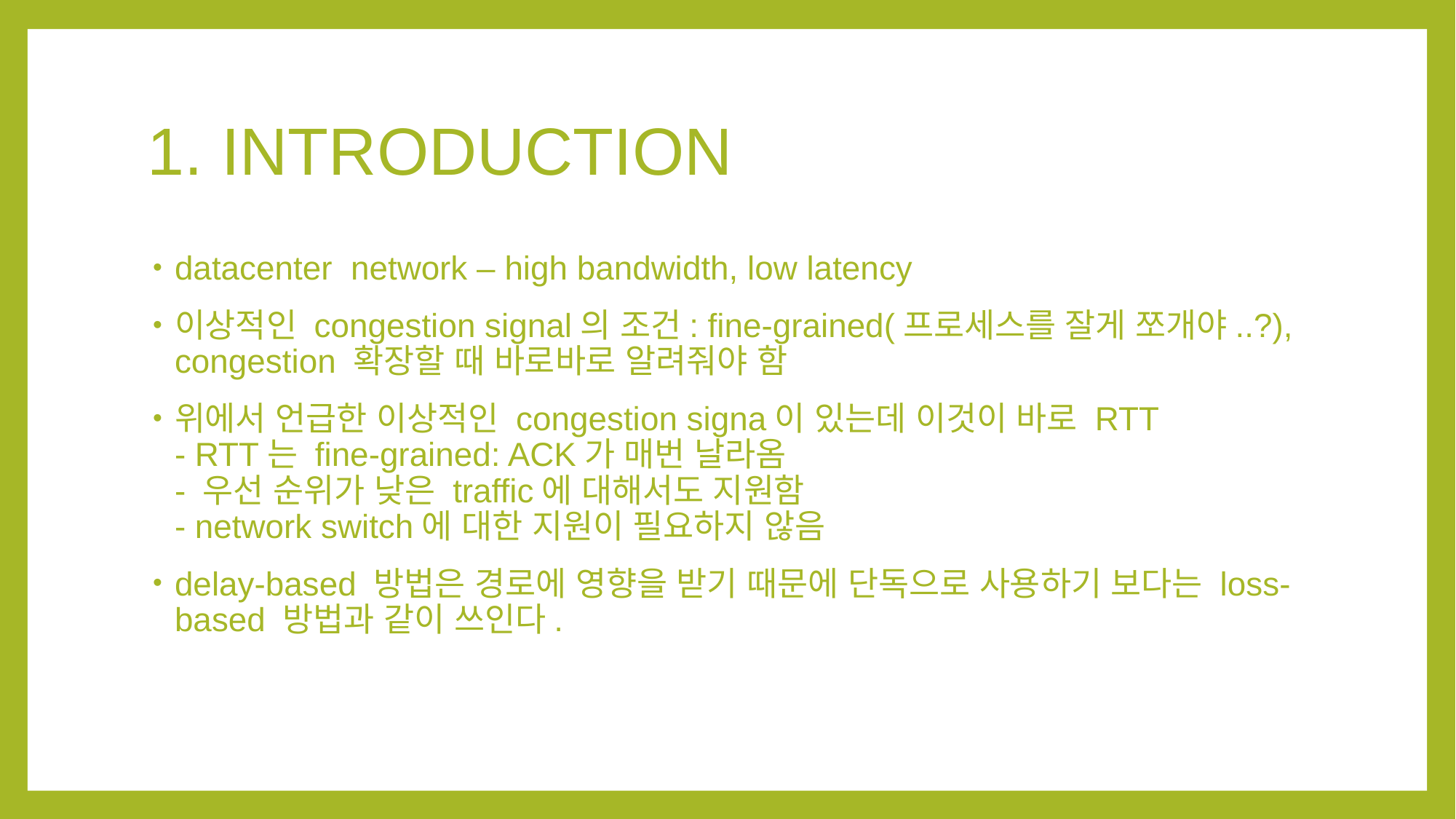

# 1. INTRODUCTION
datacenter  network – high bandwidth, low latency
이상적인 congestion signal의 조건: fine-grained(프로세스를 잘게 쪼개야..?), congestion 확장할 때 바로바로 알려줘야 함
위에서 언급한 이상적인 congestion signa이 있는데 이것이 바로 RTT
- RTT는 fine-grained: ACK가 매번 날라옴
- 우선 순위가 낮은 traffic에 대해서도 지원함
- network switch에 대한 지원이 필요하지 않음
delay-based 방법은 경로에 영향을 받기 때문에 단독으로 사용하기 보다는 loss-based 방법과 같이 쓰인다.